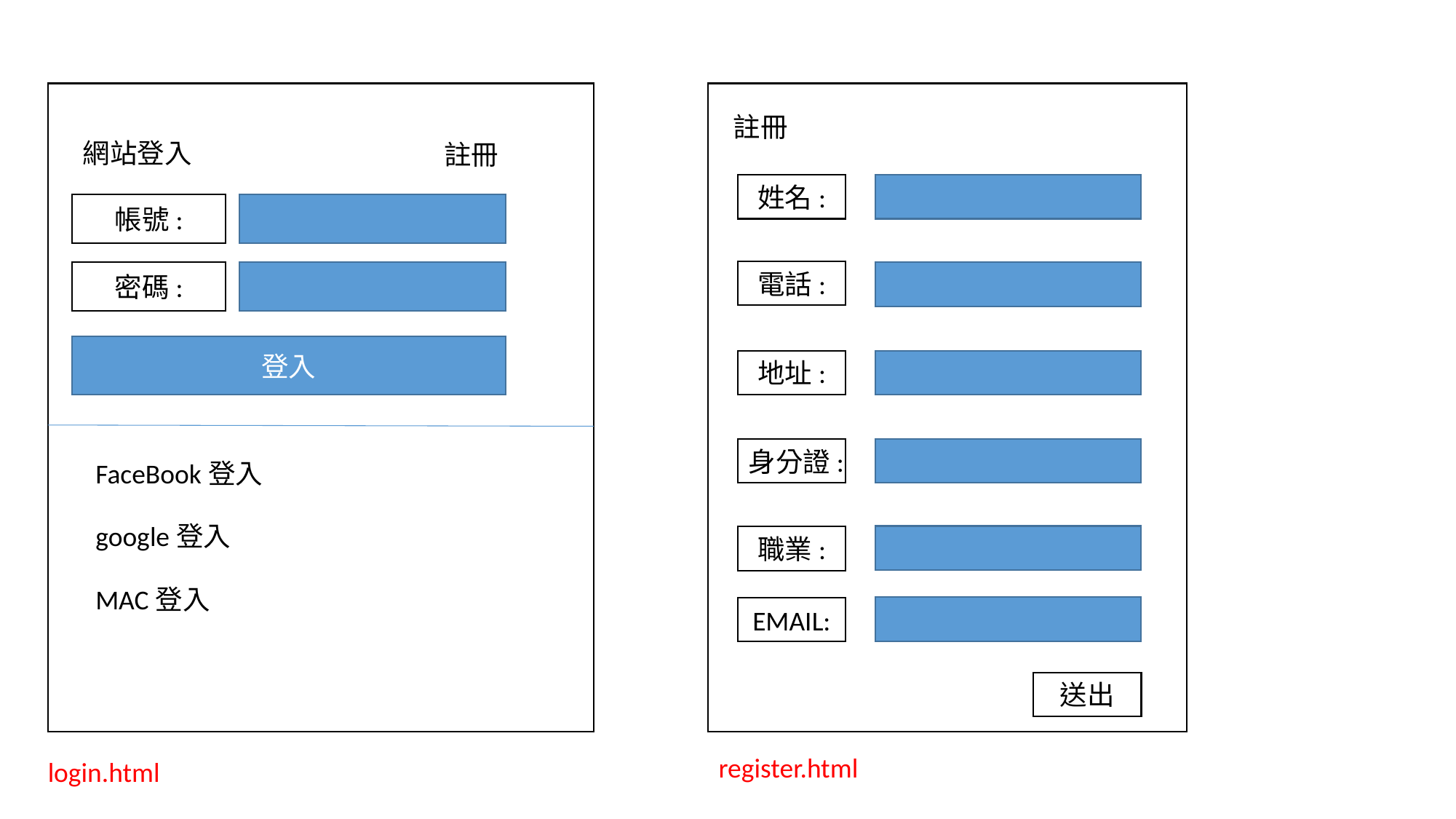

註冊
網站登入
註冊
姓名:

帳號:

電話:

密碼:

登入

地址:

身分證:
FaceBook登入
google登入

職業:
MAC登入

EMAIL:
送出
register.html
login.html